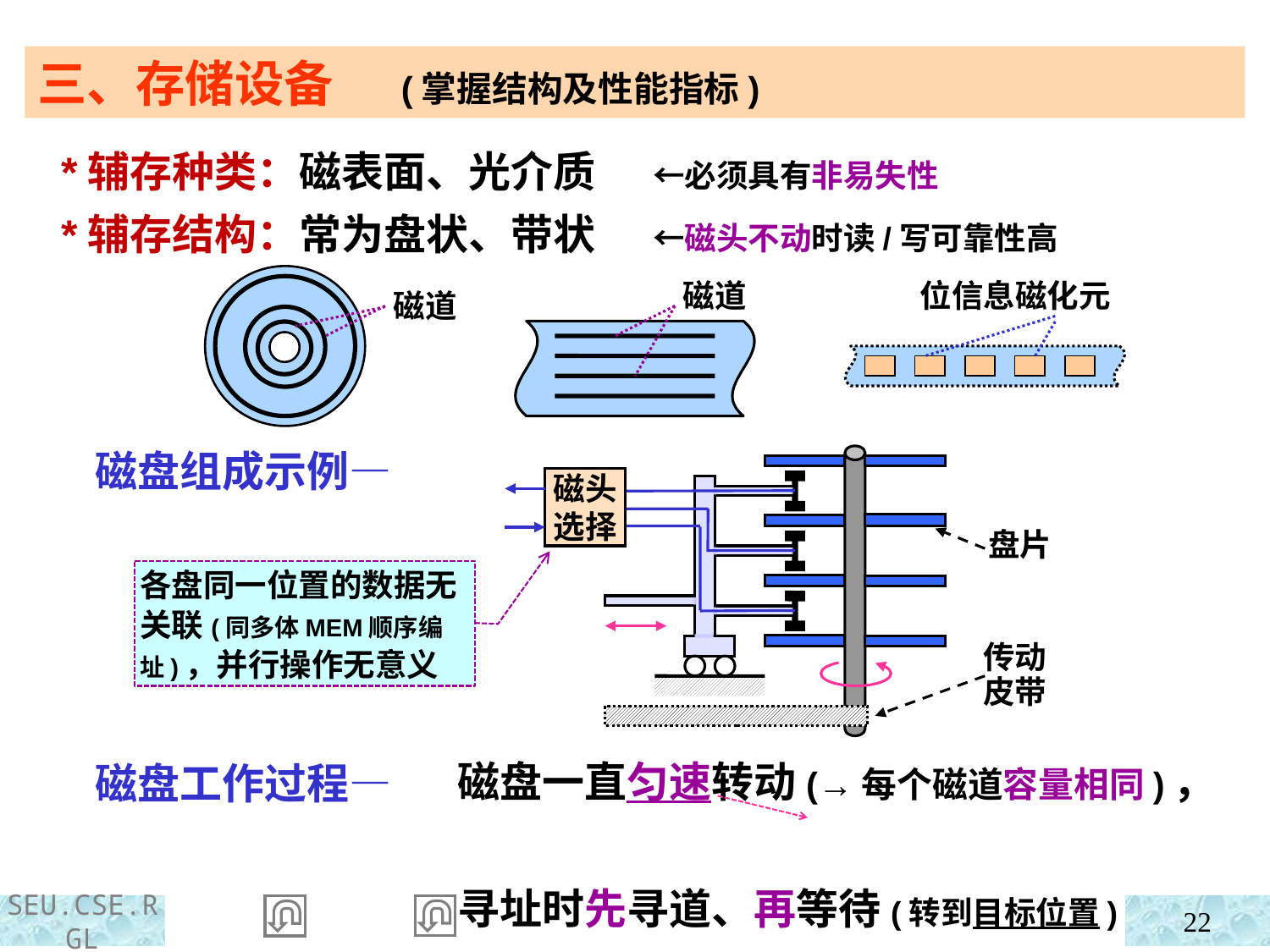

三、存储设备     (掌握结构及性能指标)
  *辅存种类：磁表面、光介质      ←必须具有非易失性
  *辅存结构：常为盘状、带状      ←磁头不动时读/写可靠性高

位信息磁化元

磁道
磁道

     磁盘组成示例—

     磁盘工作过程—

磁头
选择

盘片

传动皮带

各盘同一位置的数据无关联(同多体MEM顺序编址)，并行操作无意义
磁盘一直匀速转动(→每个磁道容量相同)，
寻址时先寻道、再等待(转到目标位置)

22